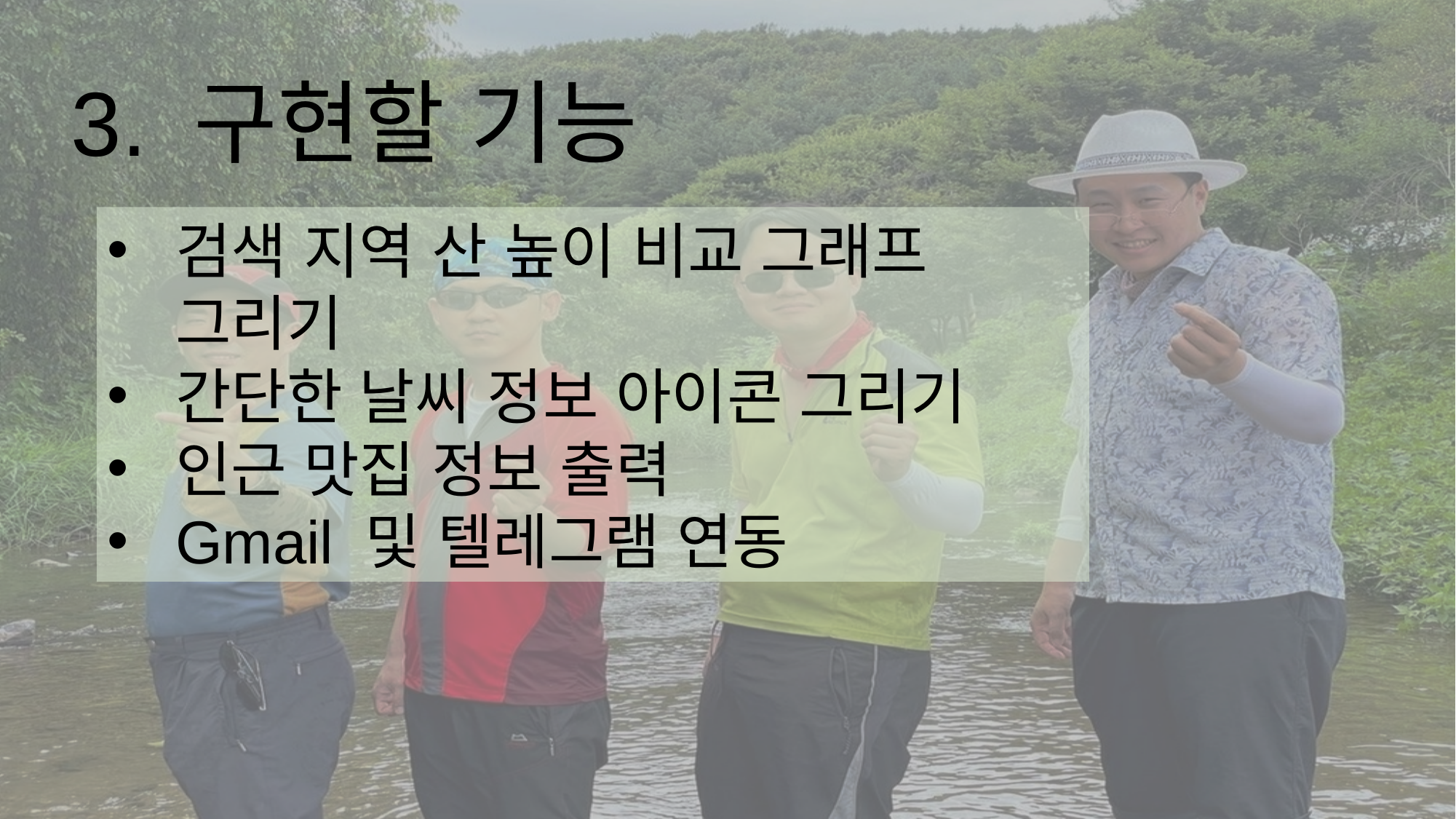

# 3. 구현할 기능
검색 지역 산 높이 비교 그래프 그리기
간단한 날씨 정보 아이콘 그리기
인근 맛집 정보 출력
Gmail 및 텔레그램 연동